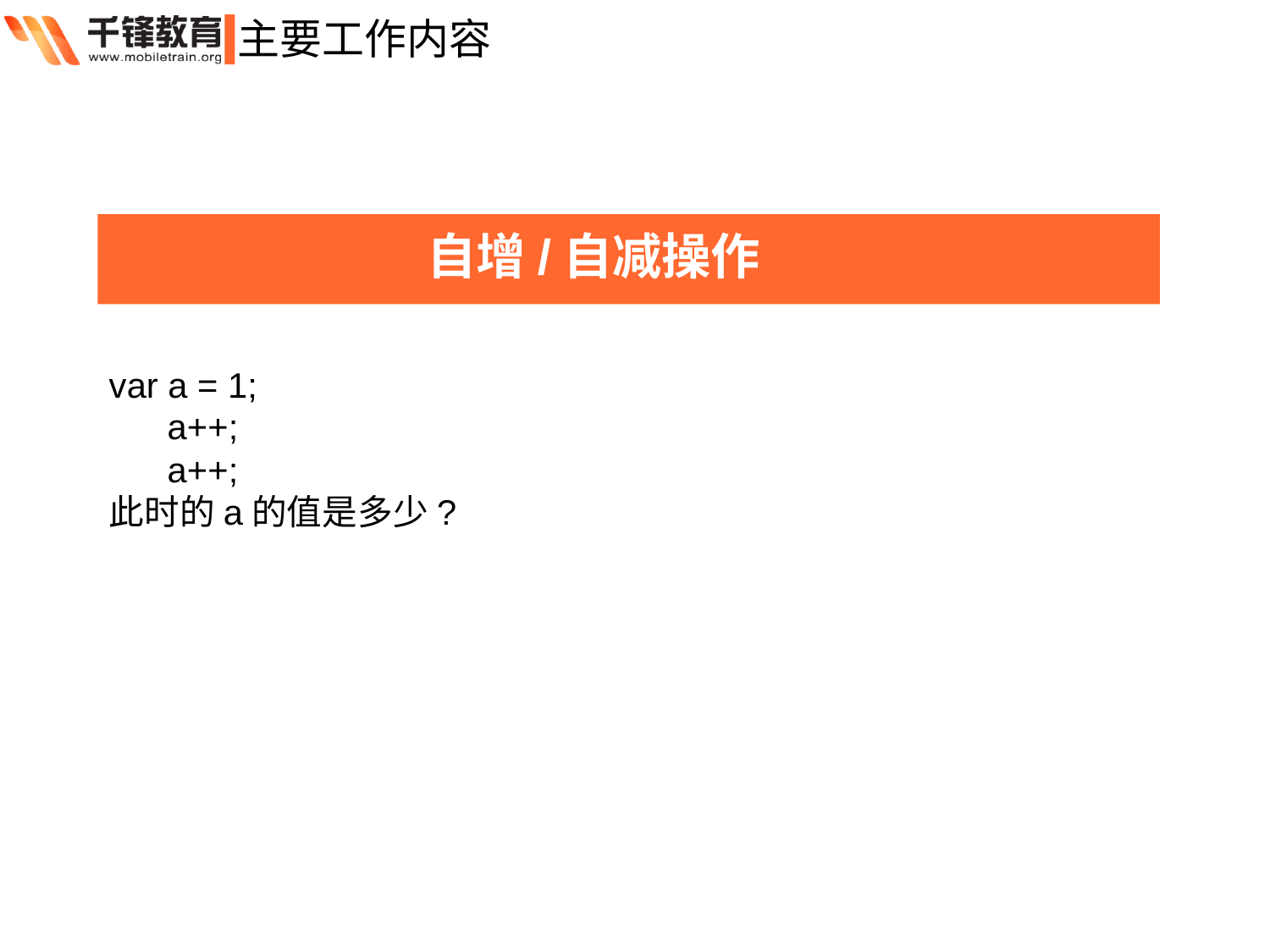

主要工作内容

自增/自减操作
var a = 1;
      a++;
      a++;
此时的a的值是多少?